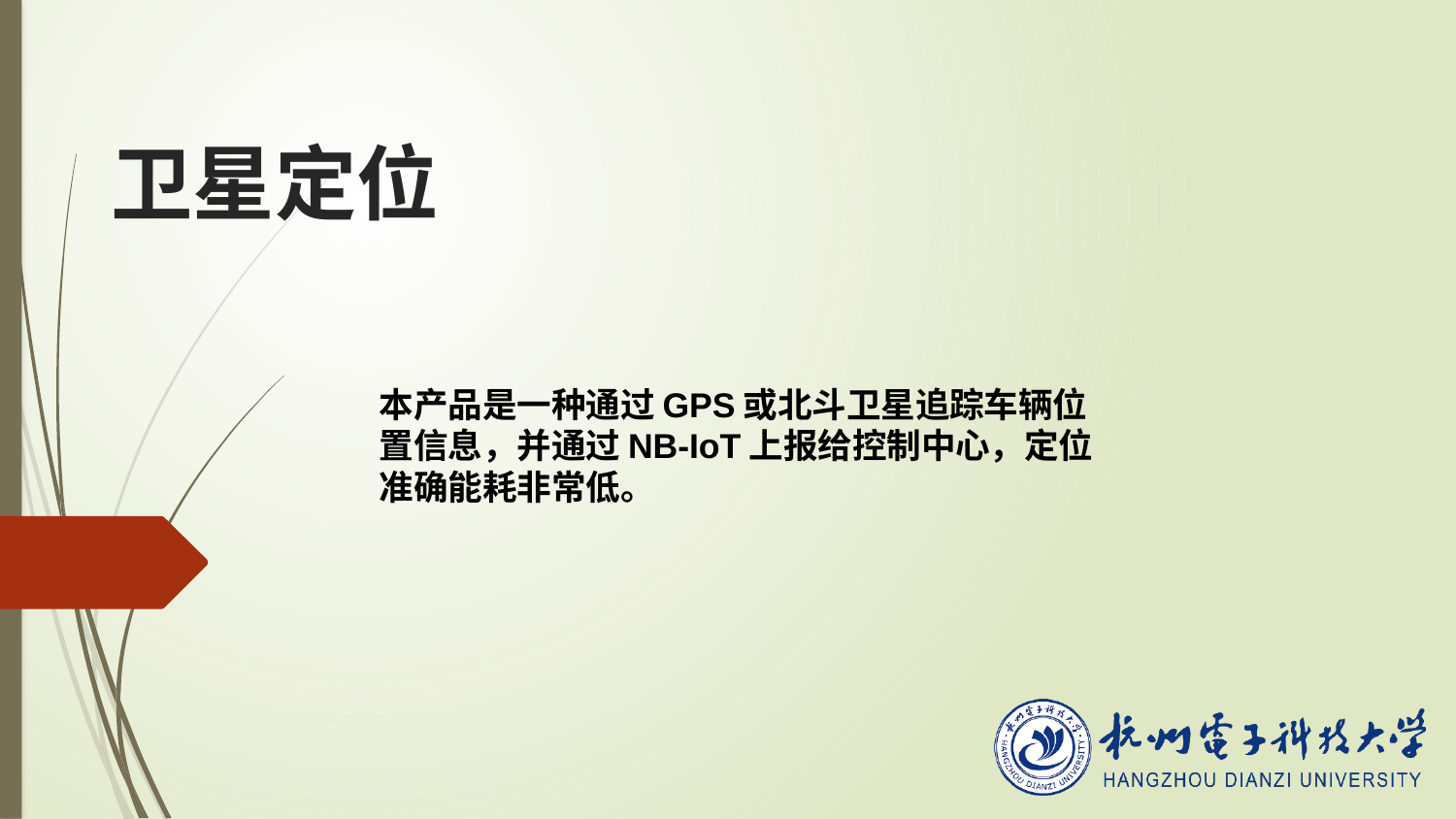

# 卫星定位
本产品是一种通过GPS或北斗卫星追踪车辆位置信息，并通过NB-IoT上报给控制中心，定位准确能耗非常低。